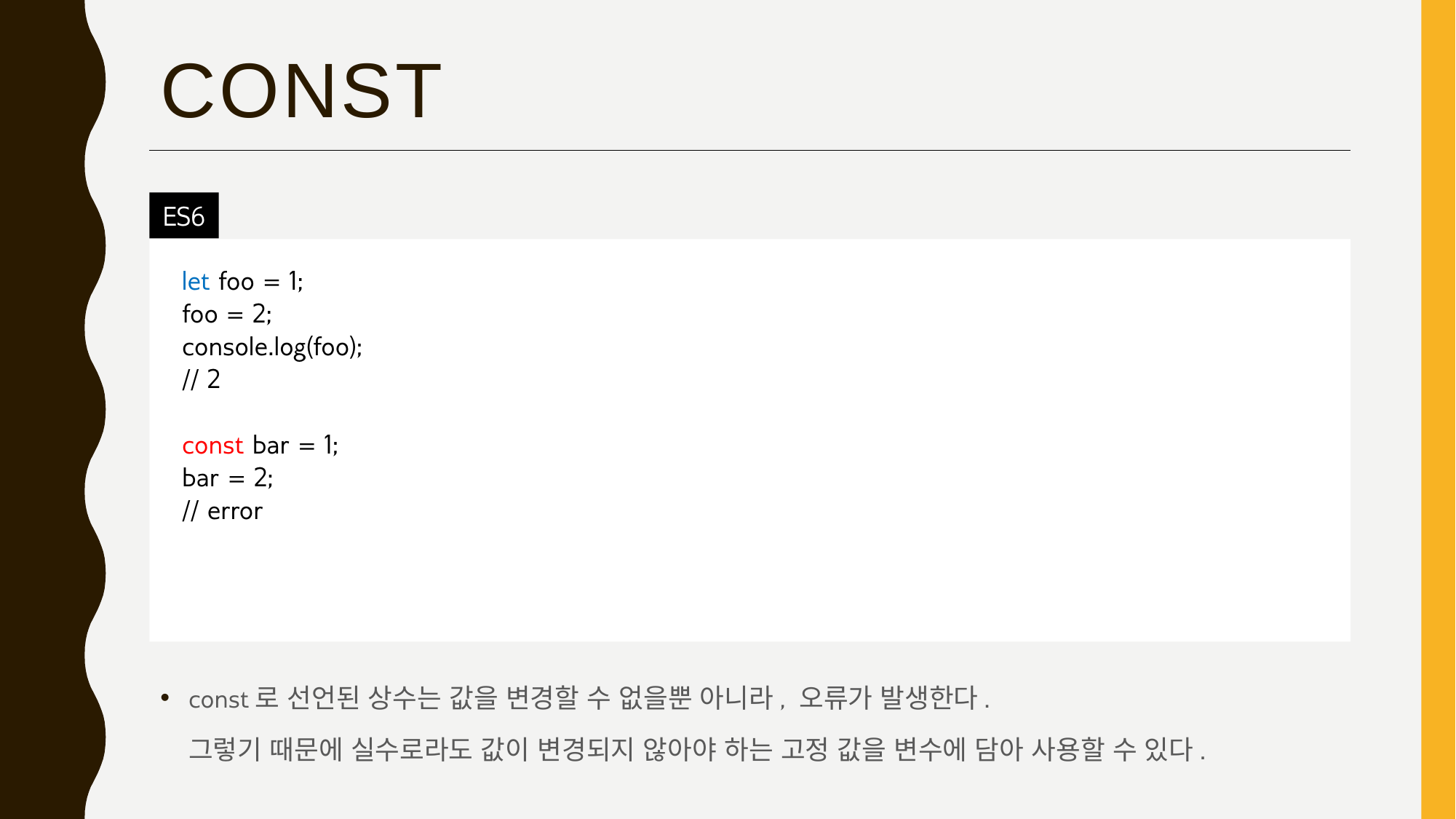

# const

ES6

let foo = 1;
foo = 2;
console.log(foo);
// 2

const bar = 1;
bar = 2;
// error

const로 선언된 상수는 값을 변경할 수 없을뿐 아니라, 오류가 발생한다.
그렇기 때문에 실수로라도 값이 변경되지 않아야 하는 고정 값을 변수에 담아 사용할 수 있다.